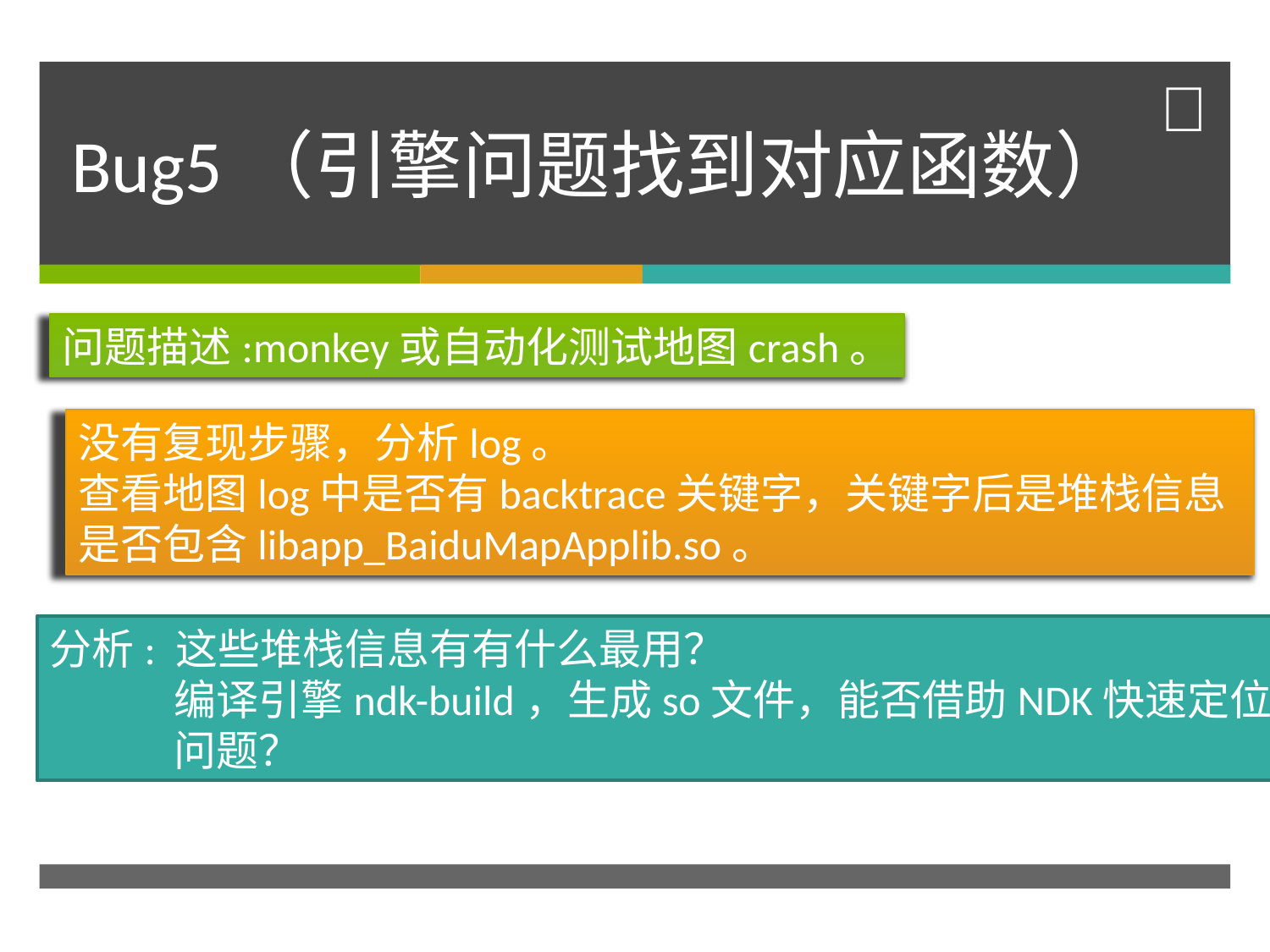

# Bug5（引擎问题找到对应函数）

问题描述:monkey或自动化测试地图crash。
没有复现步骤，分析log。
查看地图log中是否有backtrace关键字，关键字后是堆栈信息是否包含libapp_BaiduMapApplib.so。
分析: 这些堆栈信息有有什么最用？
            编译引擎ndk-build，生成so文件，能否借助NDK快速定位
            问题？